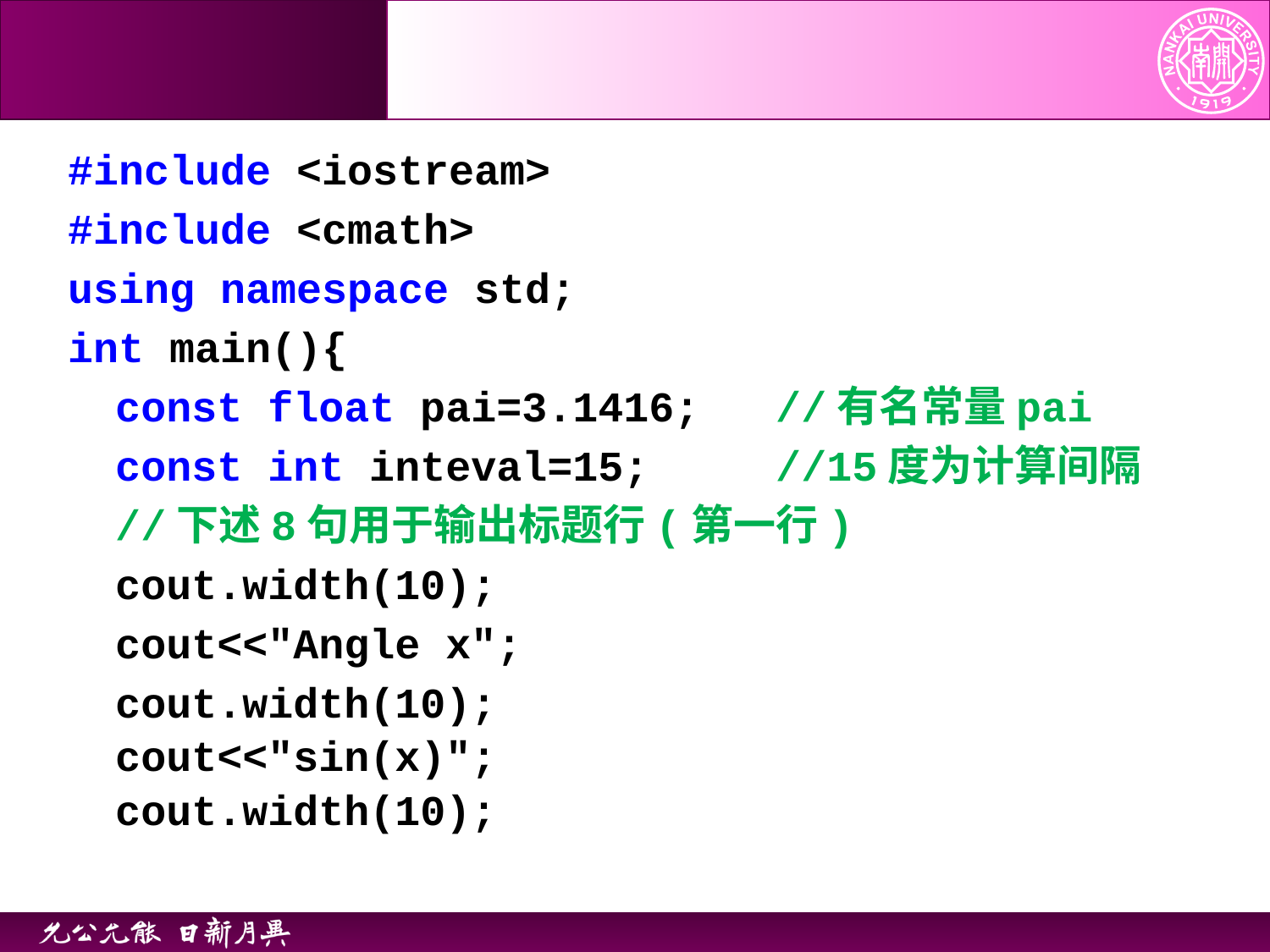

#include <iostream>
#include <cmath>
using namespace std;
int main(){
	const float pai=3.1416;   //有名常量pai
	const int inteval=15;     //15度为计算间隔
	//下述8句用于输出标题行(第一行)
	cout.width(10);
	cout<<"Angle x";
	cout.width(10);
	cout<<"sin(x)";
	cout.width(10);